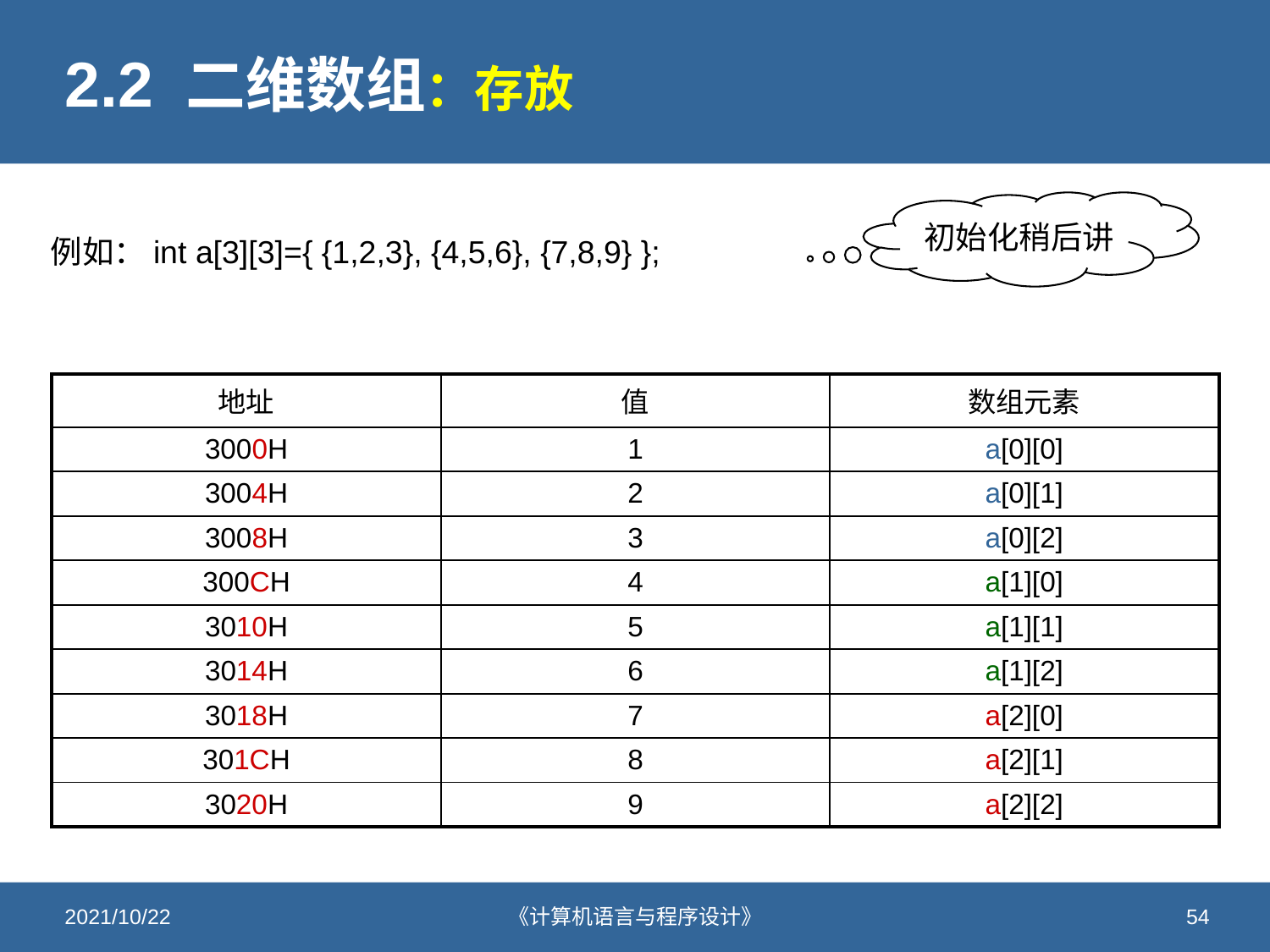

# 2.2 二维数组：存放
初始化稍后讲
例如：int a[3][3]={ {1,2,3}, {4,5,6}, {7,8,9} };

| 地址 | 值 | 数组元素 |
| --- | --- | --- |
| 3000H | 1 | a[0][0] |
| 3004H | 2 | a[0][1] |
| 3008H | 3 | a[0][2] |
| 300CH | 4 | a[1][0] |
| 3010H | 5 | a[1][1] |
| 3014H | 6 | a[1][2] |
| 3018H | 7 | a[2][0] |
| 301CH | 8 | a[2][1] |
| 3020H | 9 | a[2][2] |
2021/10/22
《计算机语言与程序设计》
54